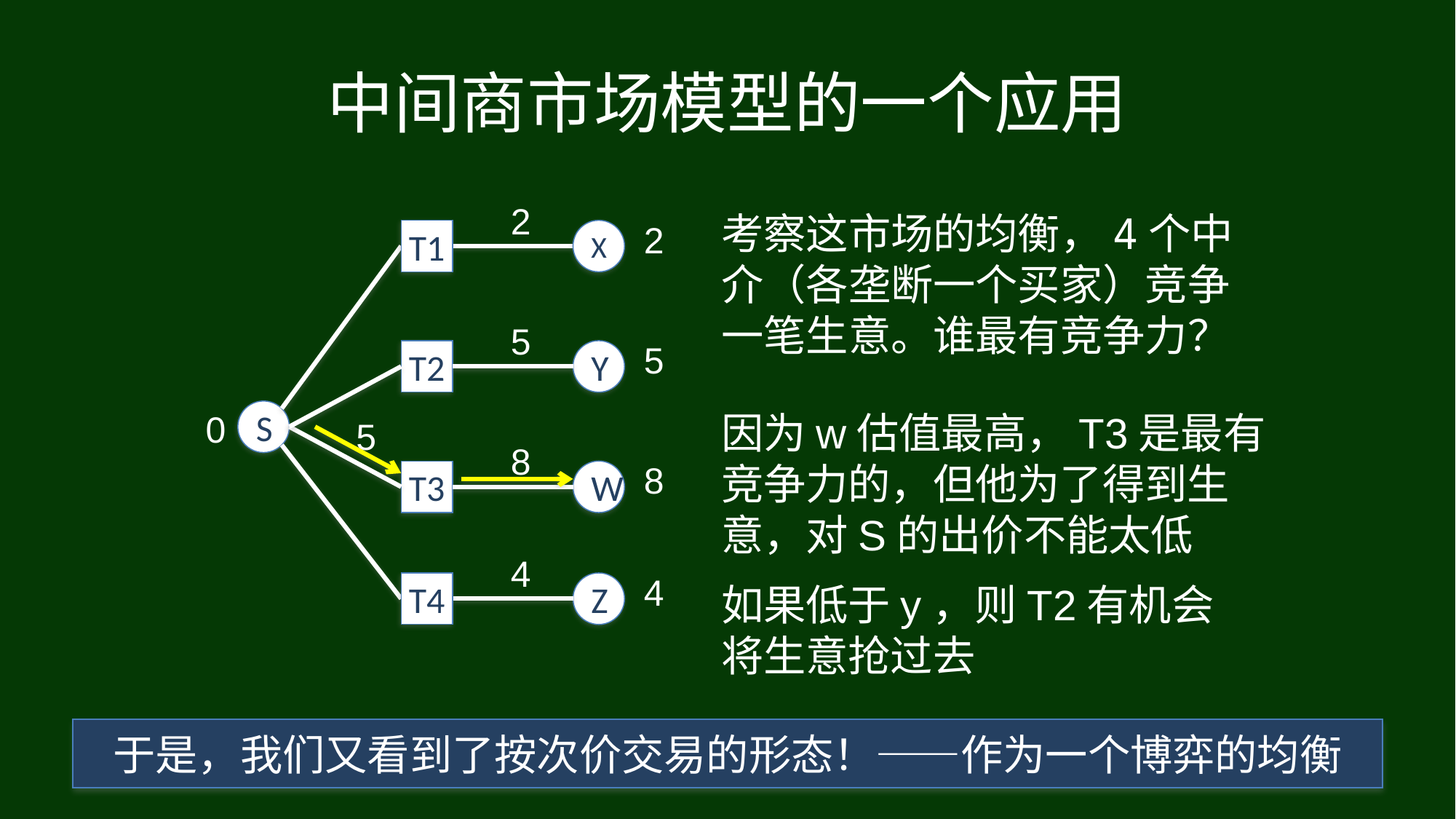

# 中间商市场模型的一个应用
2
考察这市场的均衡，4个中介（各垄断一个买家）竞争一笔生意。谁最有竞争力？
2
T1
X
5
5
T2
Y
S
因为w估值最高，T3是最有竞争力的，但他为了得到生意，对S的出价不能太低
0
5
8
8
T3
W
4
4
T4
Z
如果低于y，则T2有机会将生意抢过去
于是，我们又看到了按次价交易的形态！——作为一个博弈的均衡